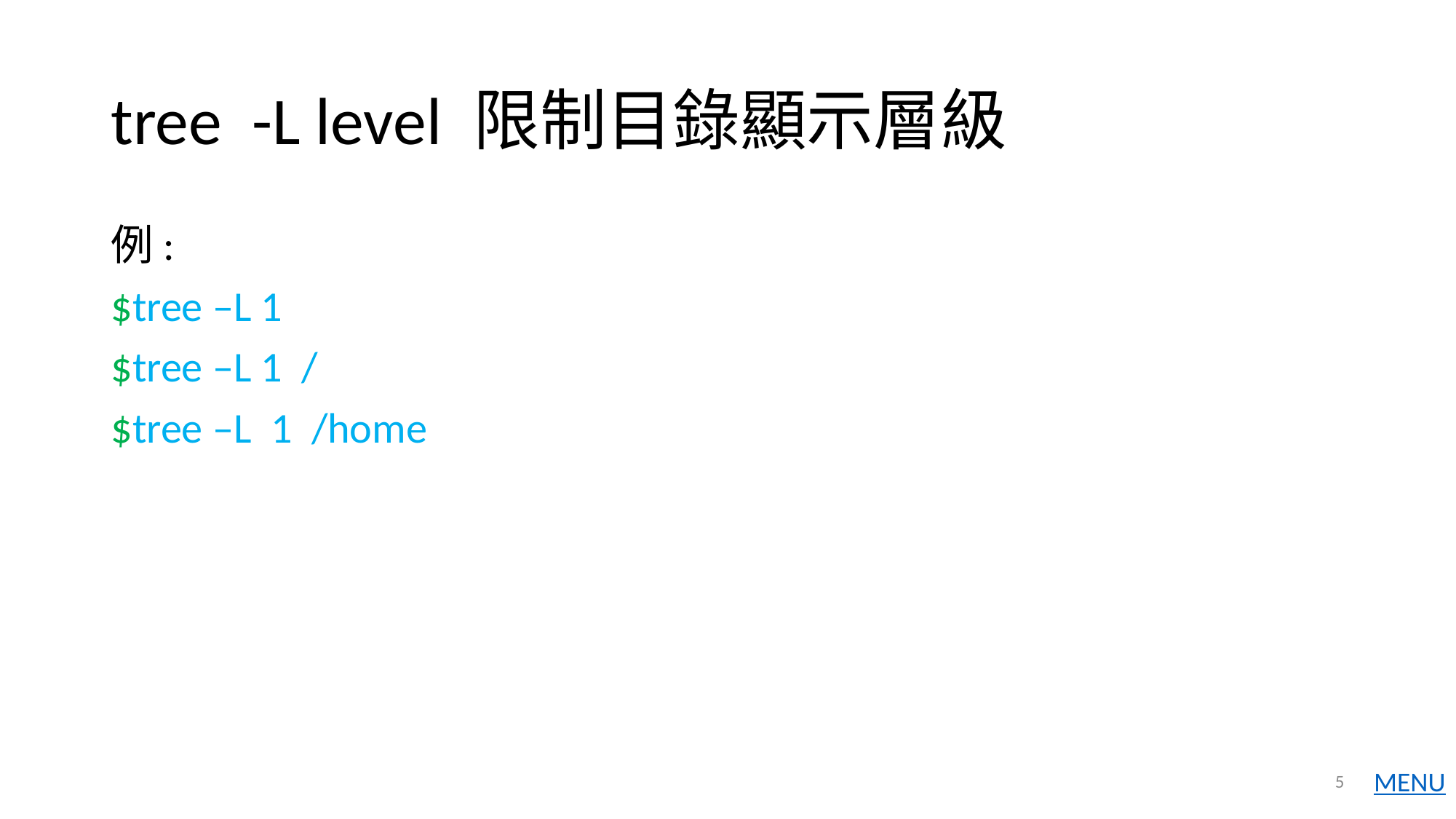

# tree  -L level 限制目錄顯示層級
例:
$tree –L 1
$tree –L 1  /
$tree –L  1  /home
5